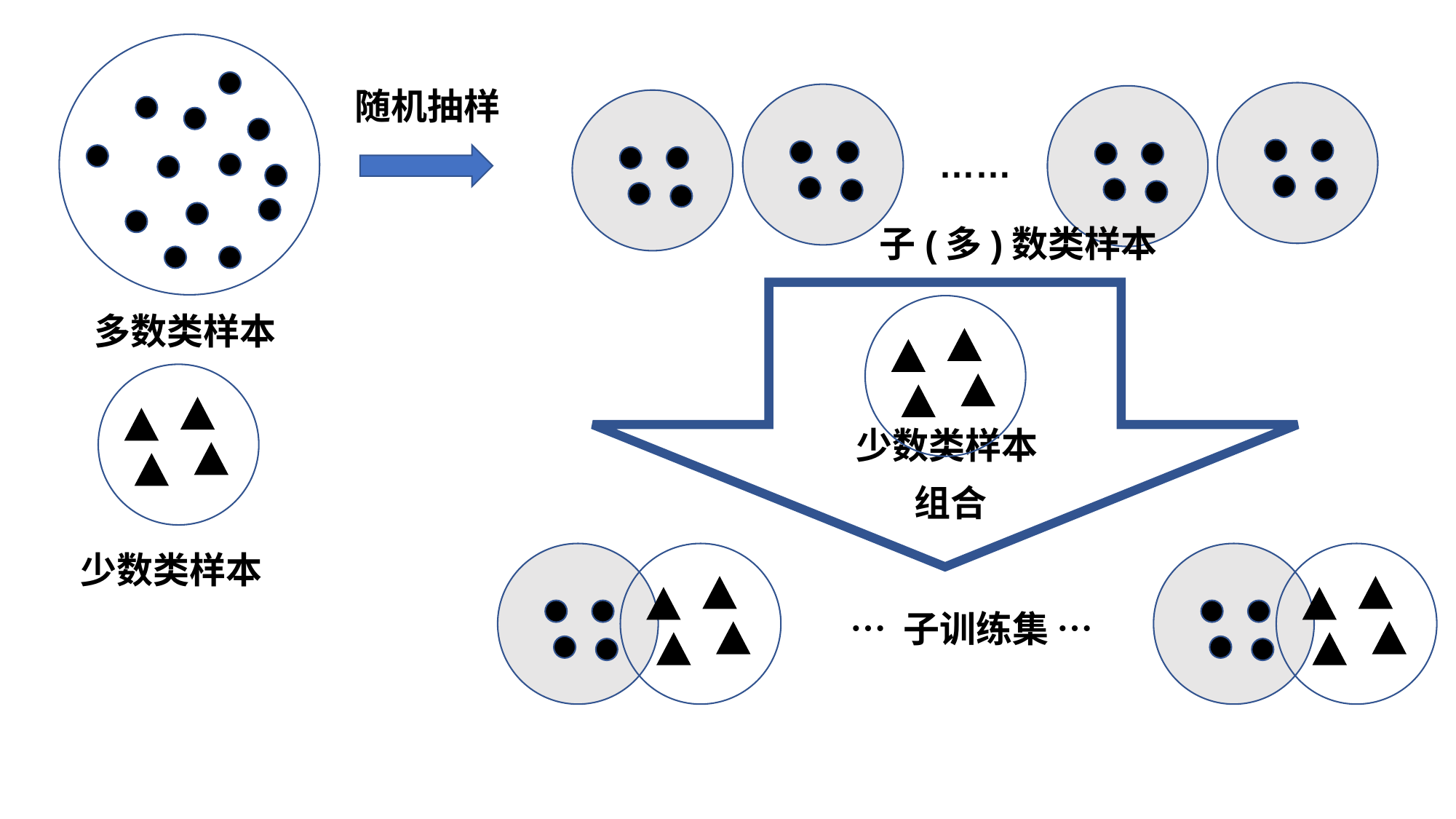

随机抽样

……

子(多)数类样本

多数类样本

少数类样本
组合
少数类样本

… 子训练集 …